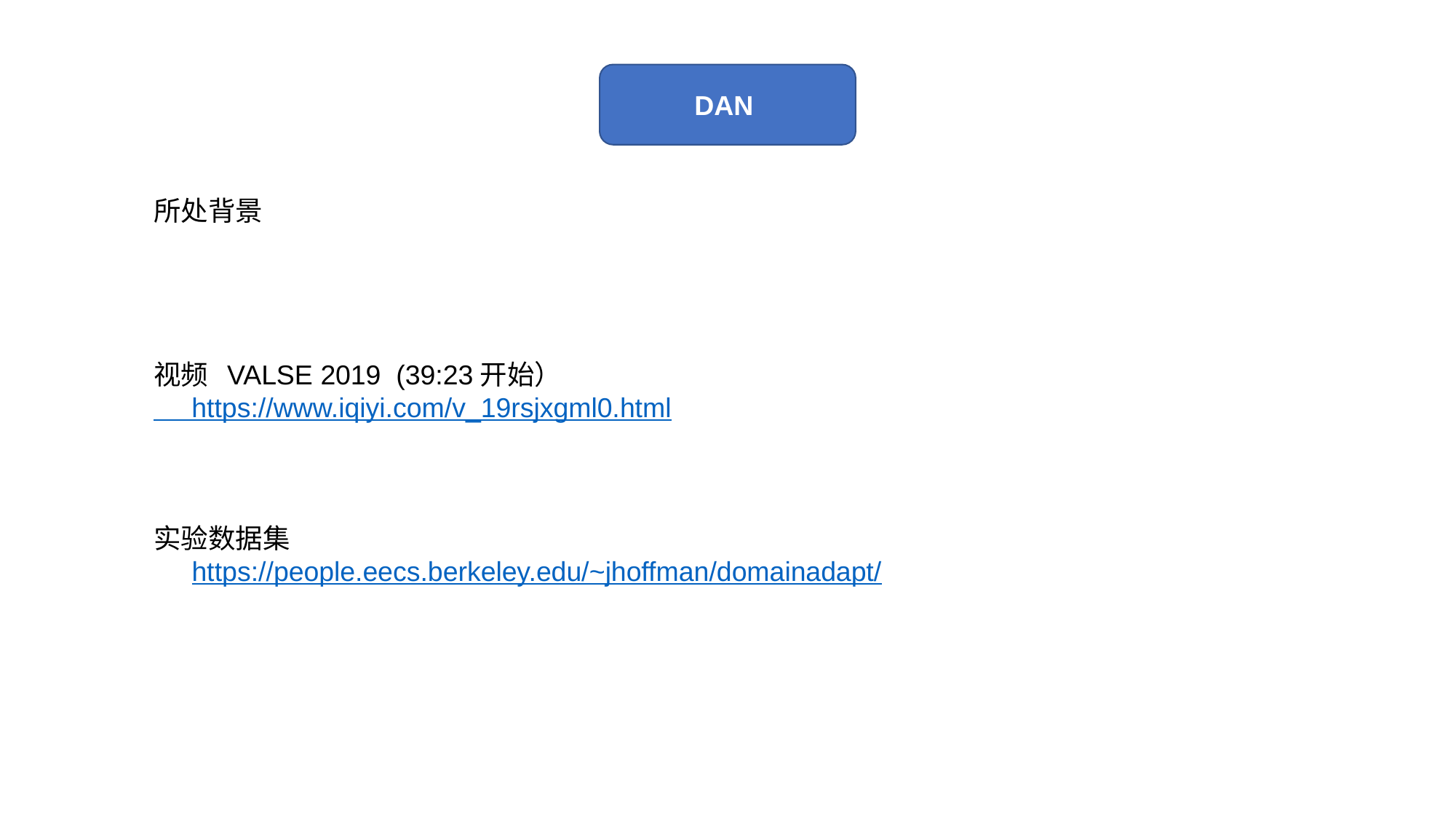

DAN
所处背景

视频  VALSE 2019  (39:23开始）
     https://www.iqiyi.com/v_19rsjxgml0.html

实验数据集
     https://people.eecs.berkeley.edu/~jhoffman/domainadapt/